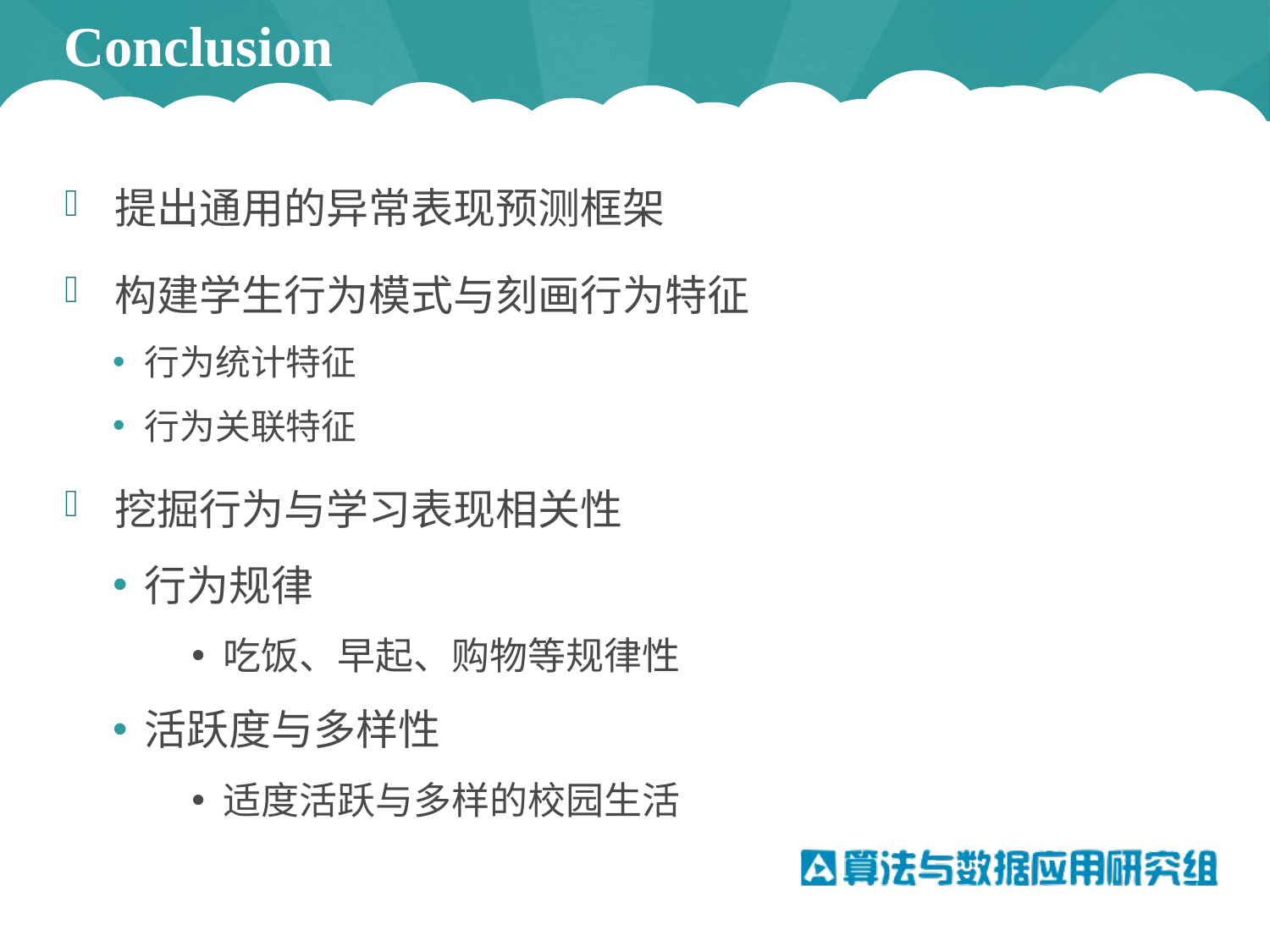

# Conclusion
提出通用的异常表现预测框架
构建学生行为模式与刻画行为特征
行为统计特征
行为关联特征
挖掘行为与学习表现相关性
行为规律
吃饭、早起、购物等规律性
活跃度与多样性
适度活跃与多样的校园生活